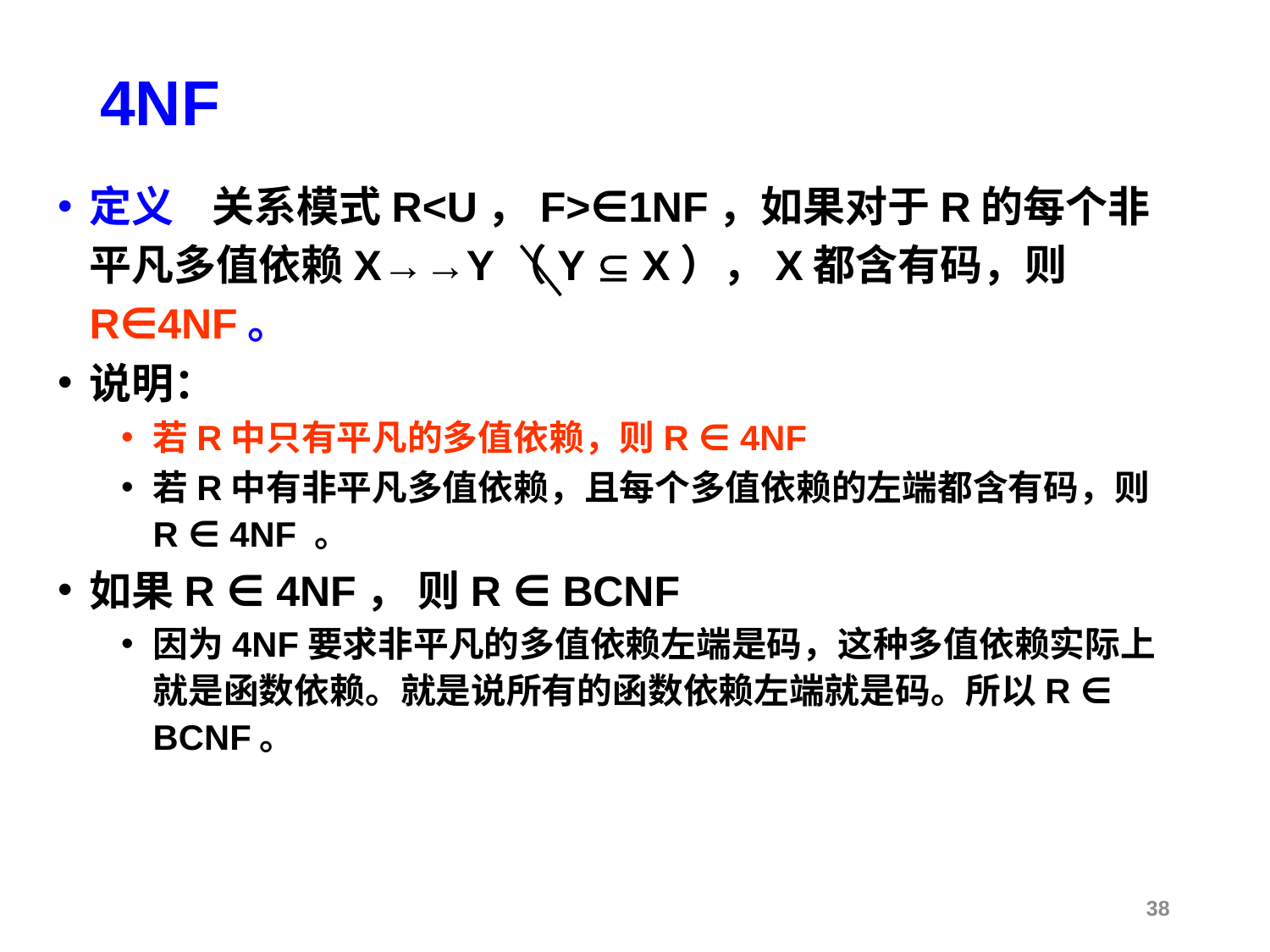

# 4NF
定义    关系模式R<U，F>∈1NF，如果对于R的每个非平凡多值依赖X→→Y（Y ⊆ X），X都含有码，则R∈4NF。
说明：
若R中只有平凡的多值依赖，则R ∈ 4NF
若R中有非平凡多值依赖，且每个多值依赖的左端都含有码，则R ∈ 4NF 。
如果R ∈ 4NF， 则R ∈ BCNF
因为4NF要求非平凡的多值依赖左端是码，这种多值依赖实际上就是函数依赖。就是说所有的函数依赖左端就是码。所以R ∈ BCNF。

38